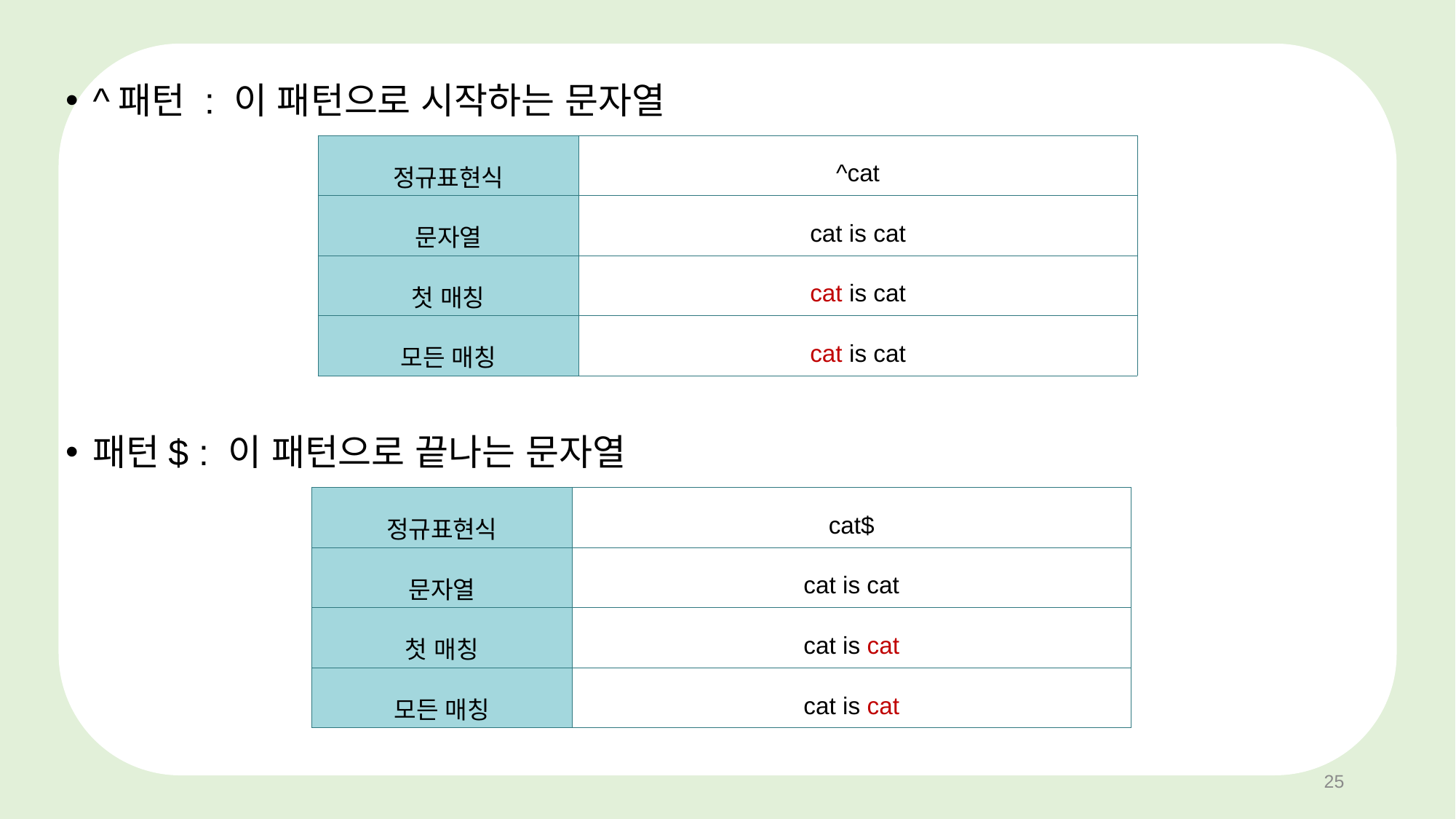

^패턴 : 이 패턴으로 시작하는 문자열

패턴$ : 이 패턴으로 끝나는 문자열
| 정규표현식 | ^cat |
| --- | --- |
| 문자열 | cat is cat |
| 첫 매칭 | cat is cat |
| 모든 매칭 | cat is cat |

| 정규표현식 | cat$ |
| --- | --- |
| 문자열 | cat is cat |
| 첫 매칭 | cat is cat |
| 모든 매칭 | cat is cat |
25